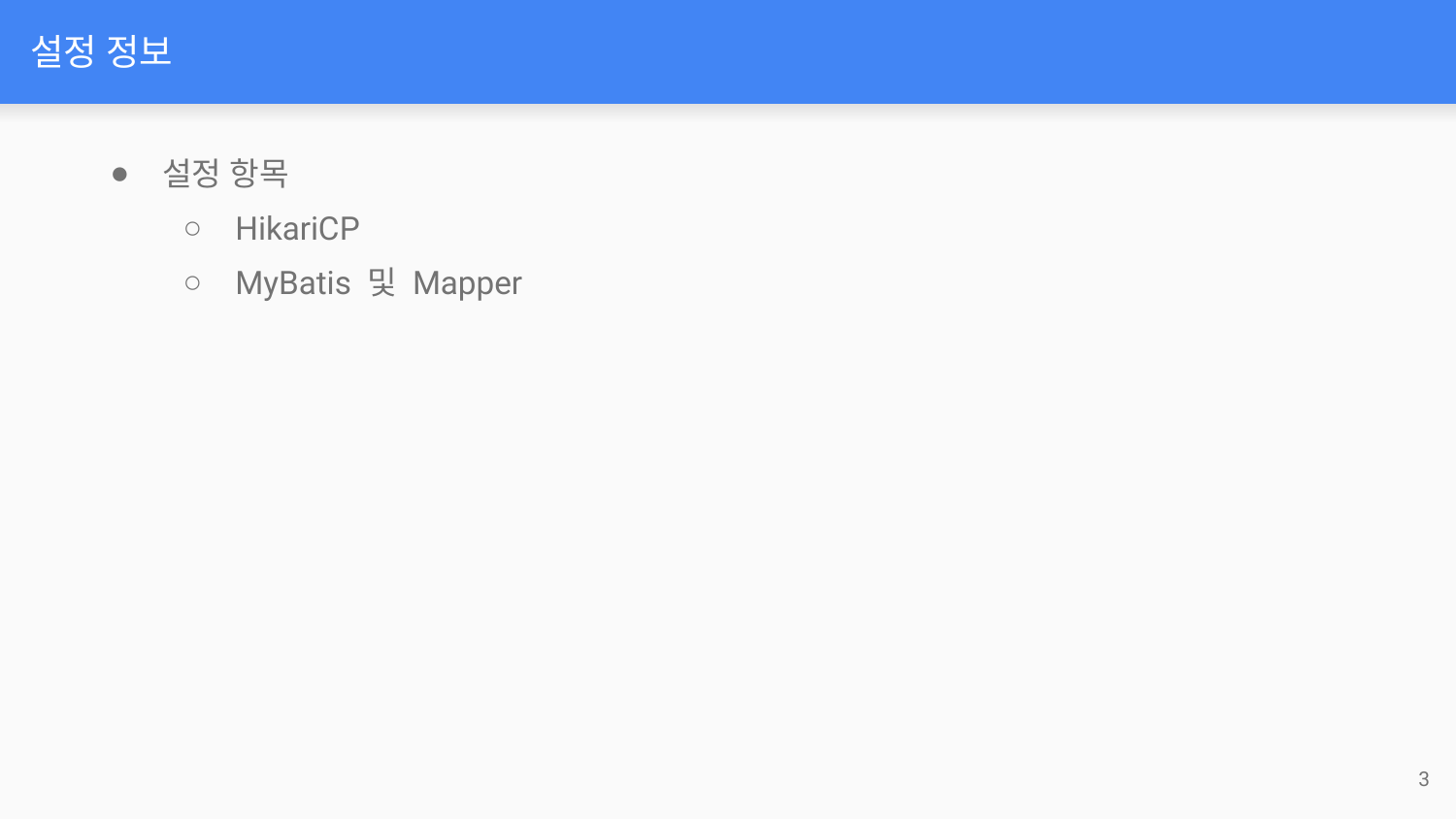

# 설정 정보
설정 항목
HikariCP
MyBatis 및 Mapper
3